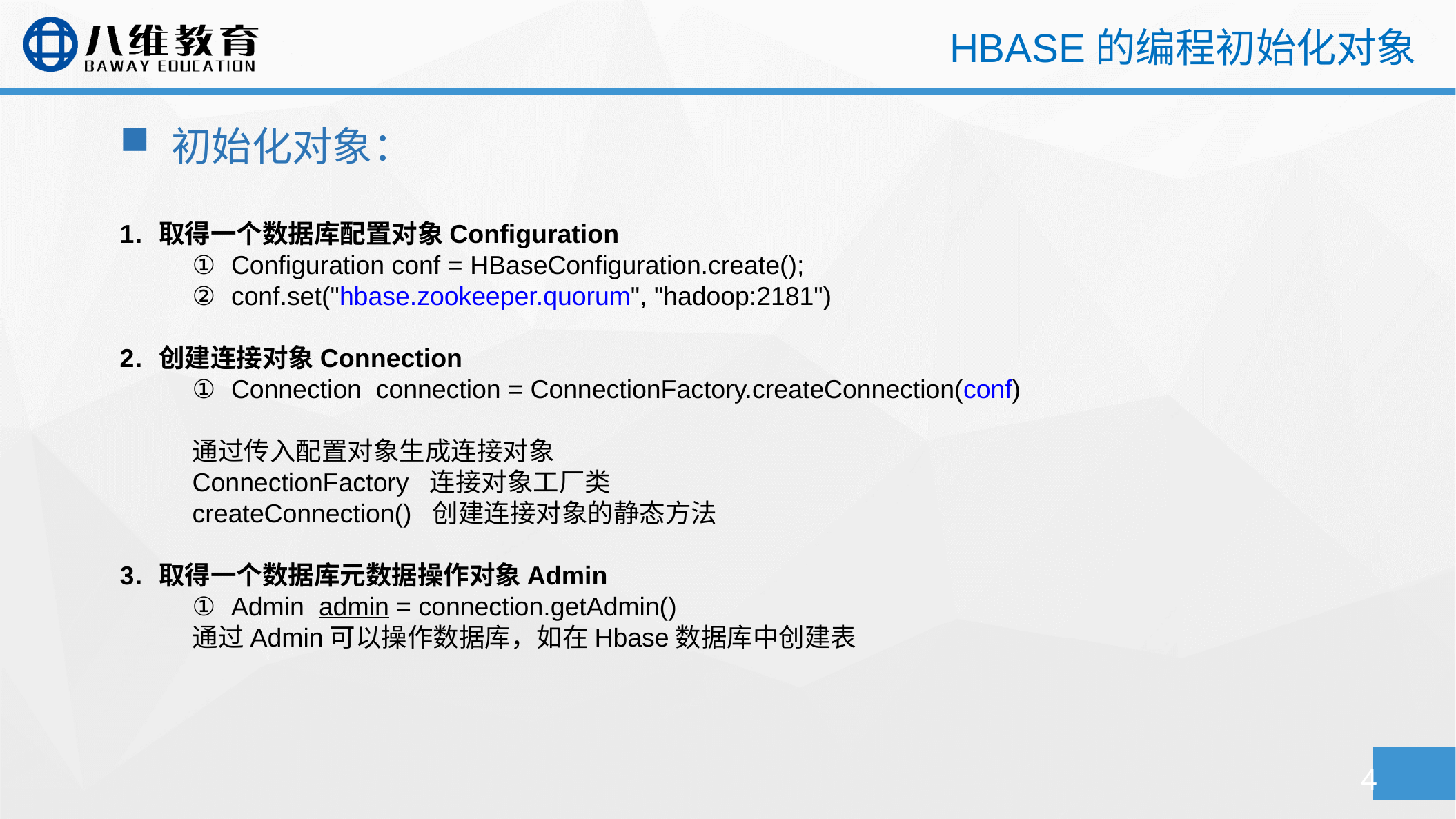

HBASE的编程初始化对象
初始化对象：

取得一个数据库配置对象Configuration
Configuration conf = HBaseConfiguration.create();
conf.set("hbase.zookeeper.quorum", "hadoop:2181")

创建连接对象Connection
Connection  connection = ConnectionFactory.createConnection(conf)

通过传入配置对象生成连接对象
ConnectionFactory  连接对象工厂类
createConnection()  创建连接对象的静态方法

取得一个数据库元数据操作对象Admin
Admin  admin = connection.getAdmin()
通过Admin可以操作数据库，如在Hbase数据库中创建表